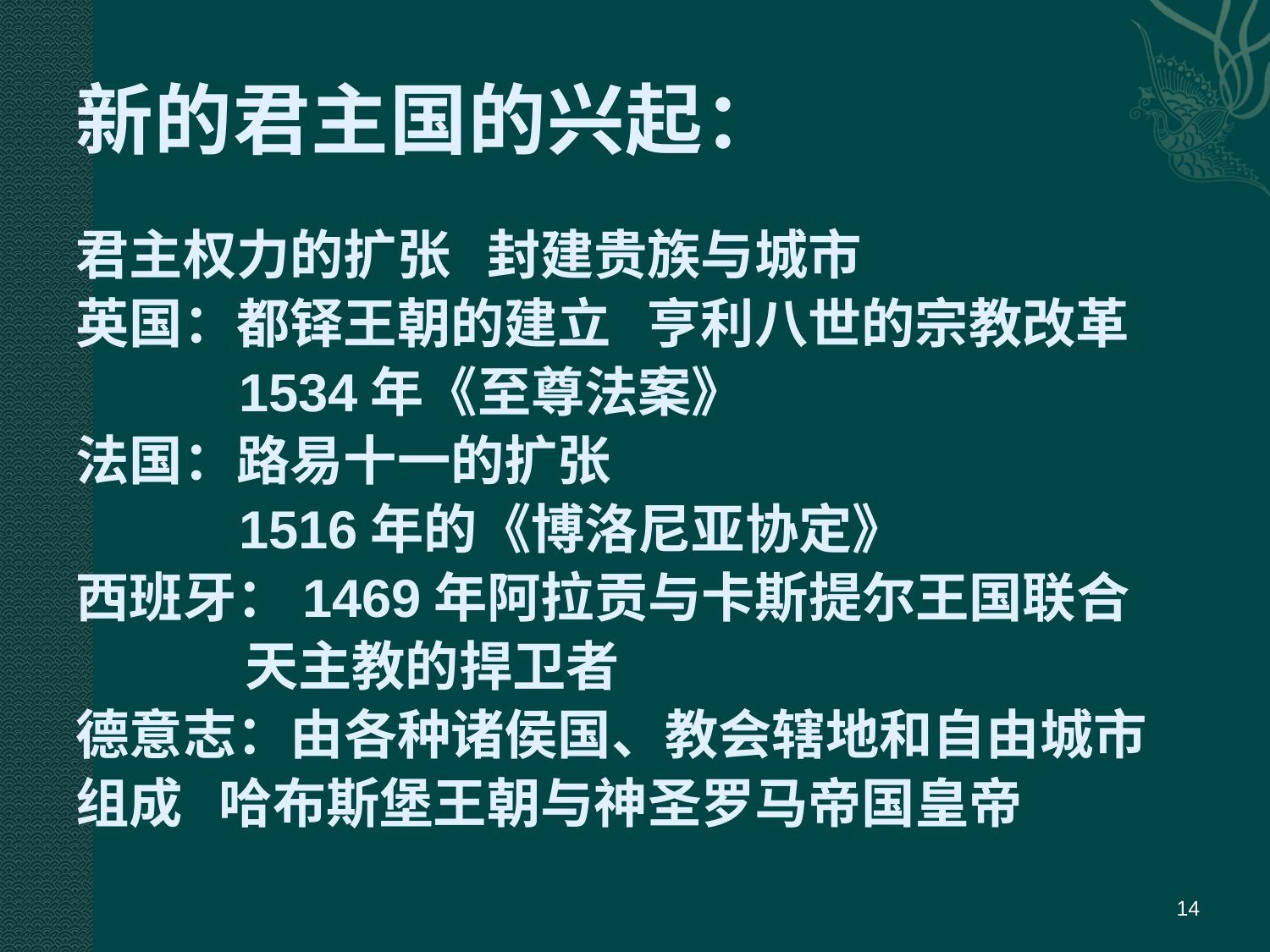

# 新的君主国的兴起：
君主权力的扩张   封建贵族与城市
英国：都铎王朝的建立   亨利八世的宗教改革
           1534年《至尊法案》
法国：路易十一的扩张
           1516年的《博洛尼亚协定》
西班牙：1469年阿拉贡与卡斯提尔王国联合
             天主教的捍卫者
德意志：由各种诸侯国、教会辖地和自由城市
组成   哈布斯堡王朝与神圣罗马帝国皇帝

14